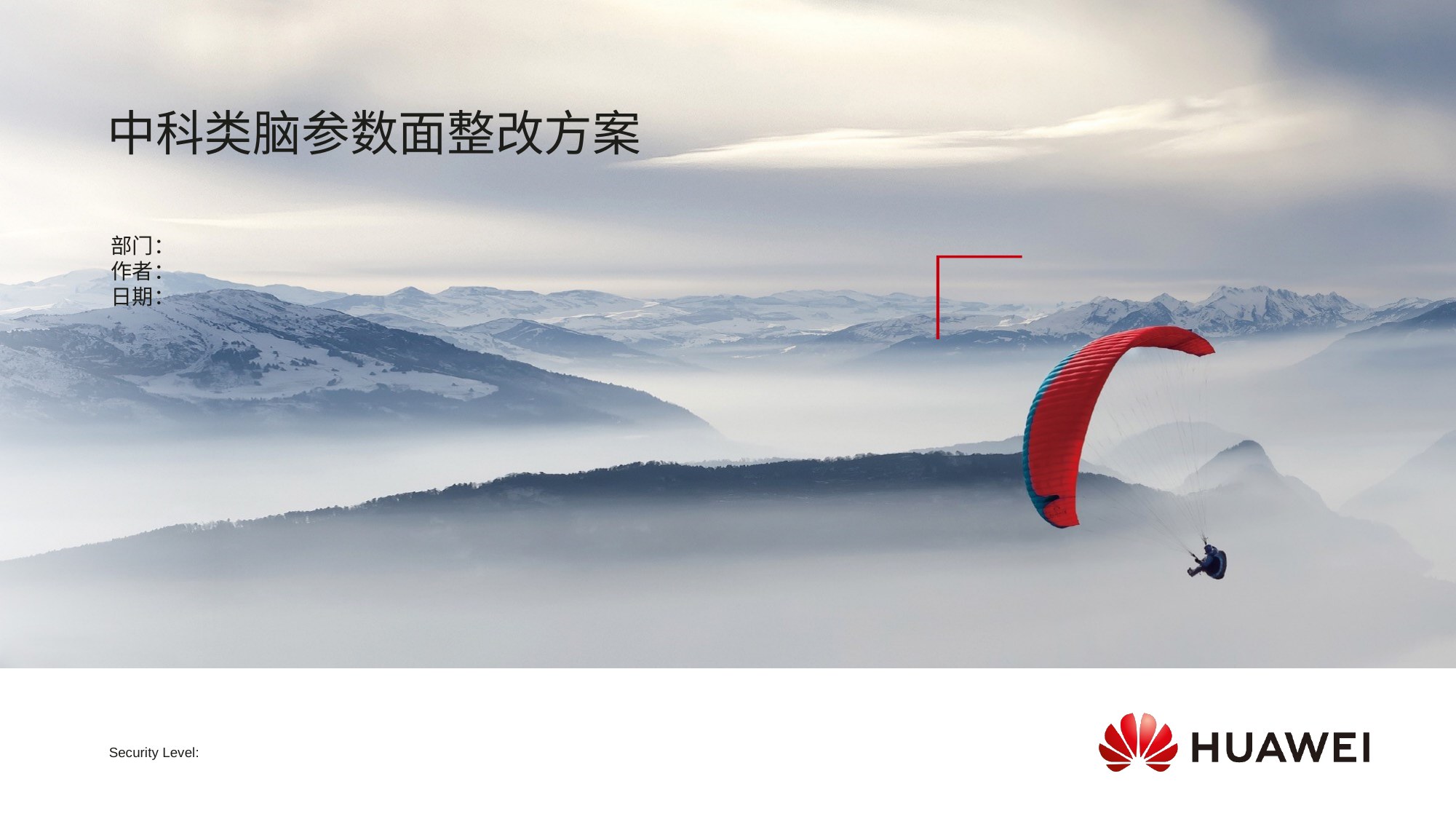

# 中科类脑参数面整改方案
部门：
作者：
日期：

Security Level: